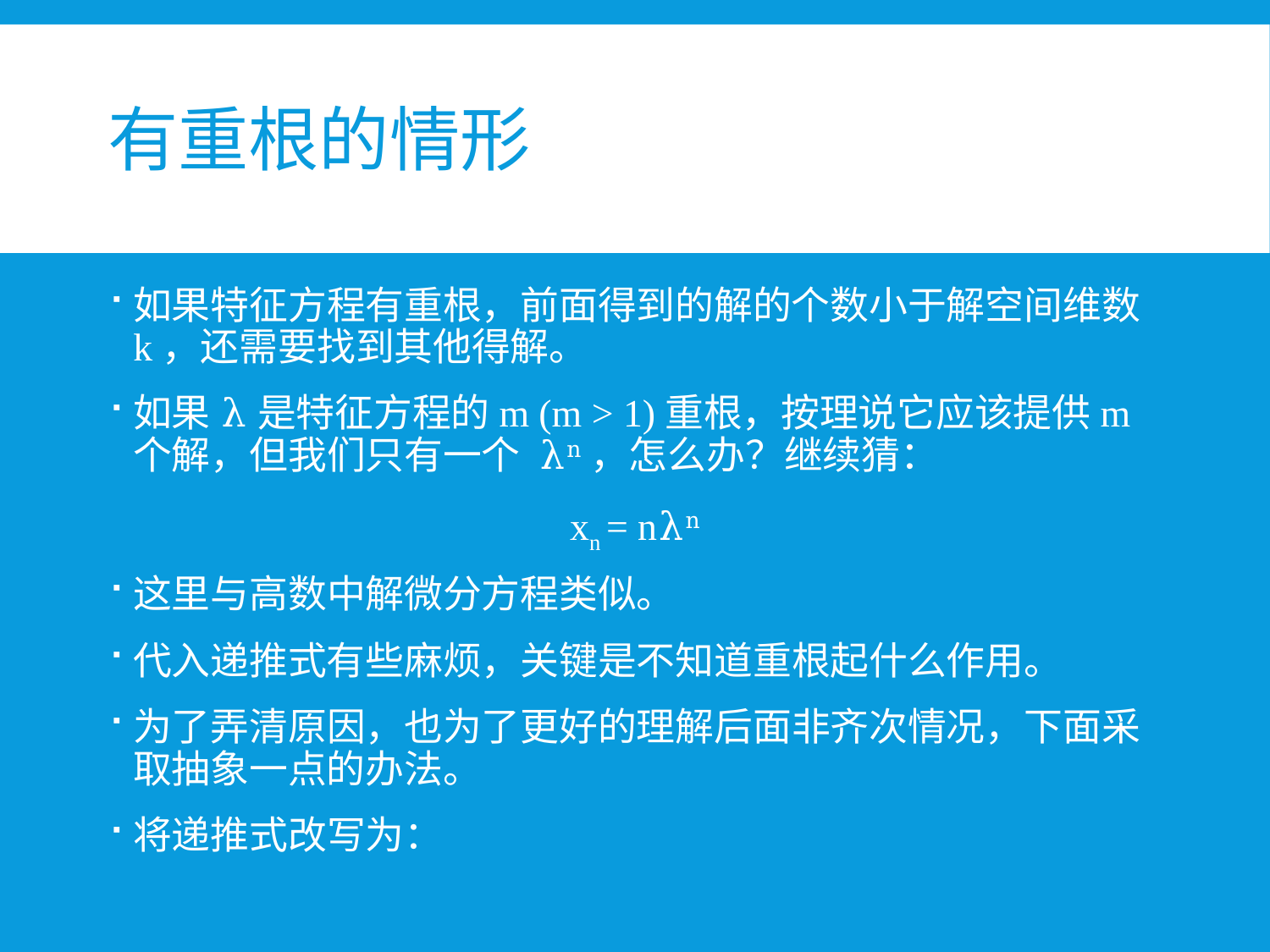

# 有重根的情形
如果特征方程有重根，前面得到的解的个数小于解空间维数k，还需要找到其他得解。
如果λ是特征方程的m (m > 1)重根，按理说它应该提供m个解，但我们只有一个 λn，怎么办？继续猜：
xn = nλn
这里与高数中解微分方程类似。
代入递推式有些麻烦，关键是不知道重根起什么作用。
为了弄清原因，也为了更好的理解后面非齐次情况，下面采取抽象一点的办法。
将递推式改写为：